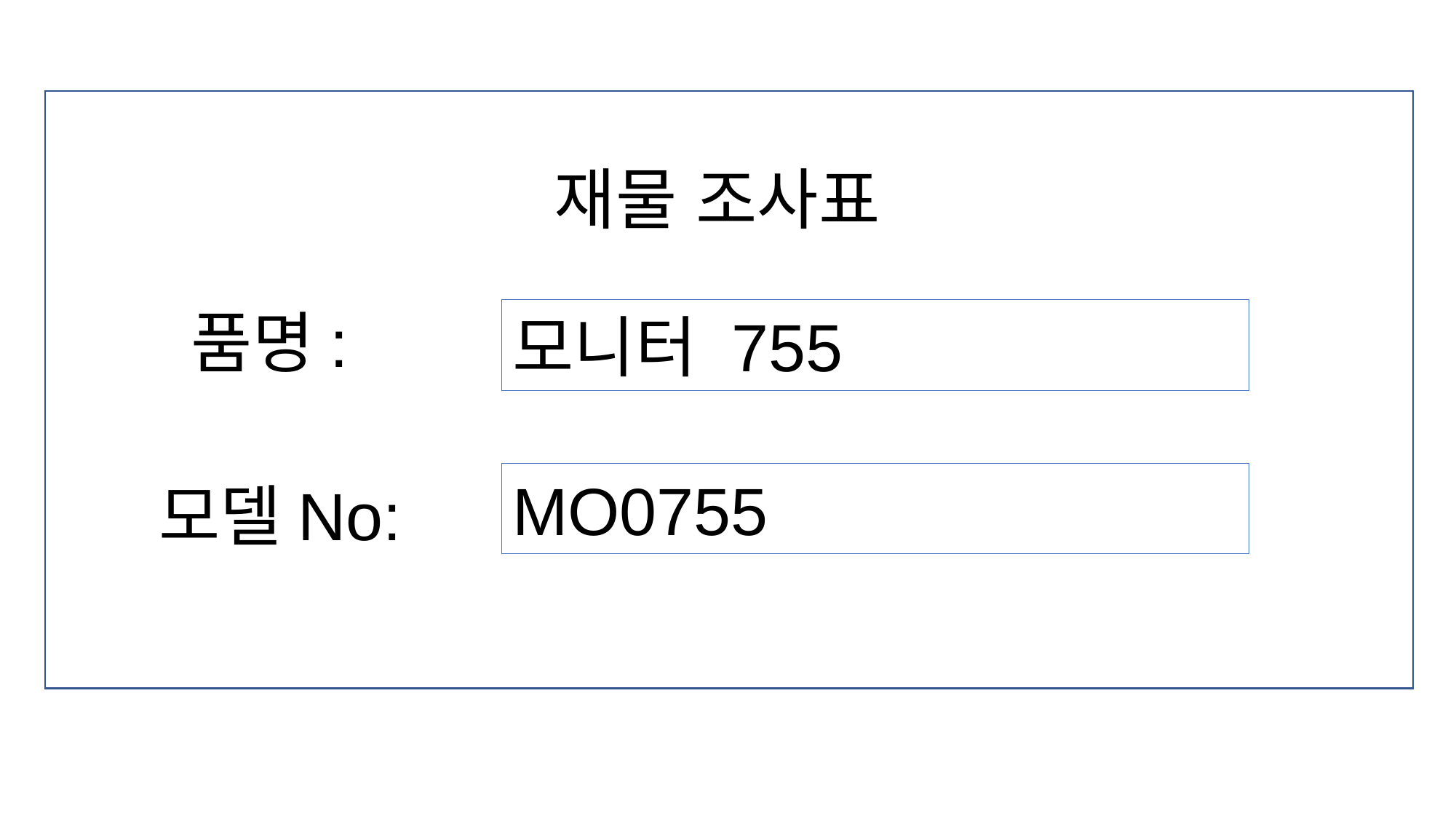

재물 조사표
품명:
모니터 755
MO0755
모델No: